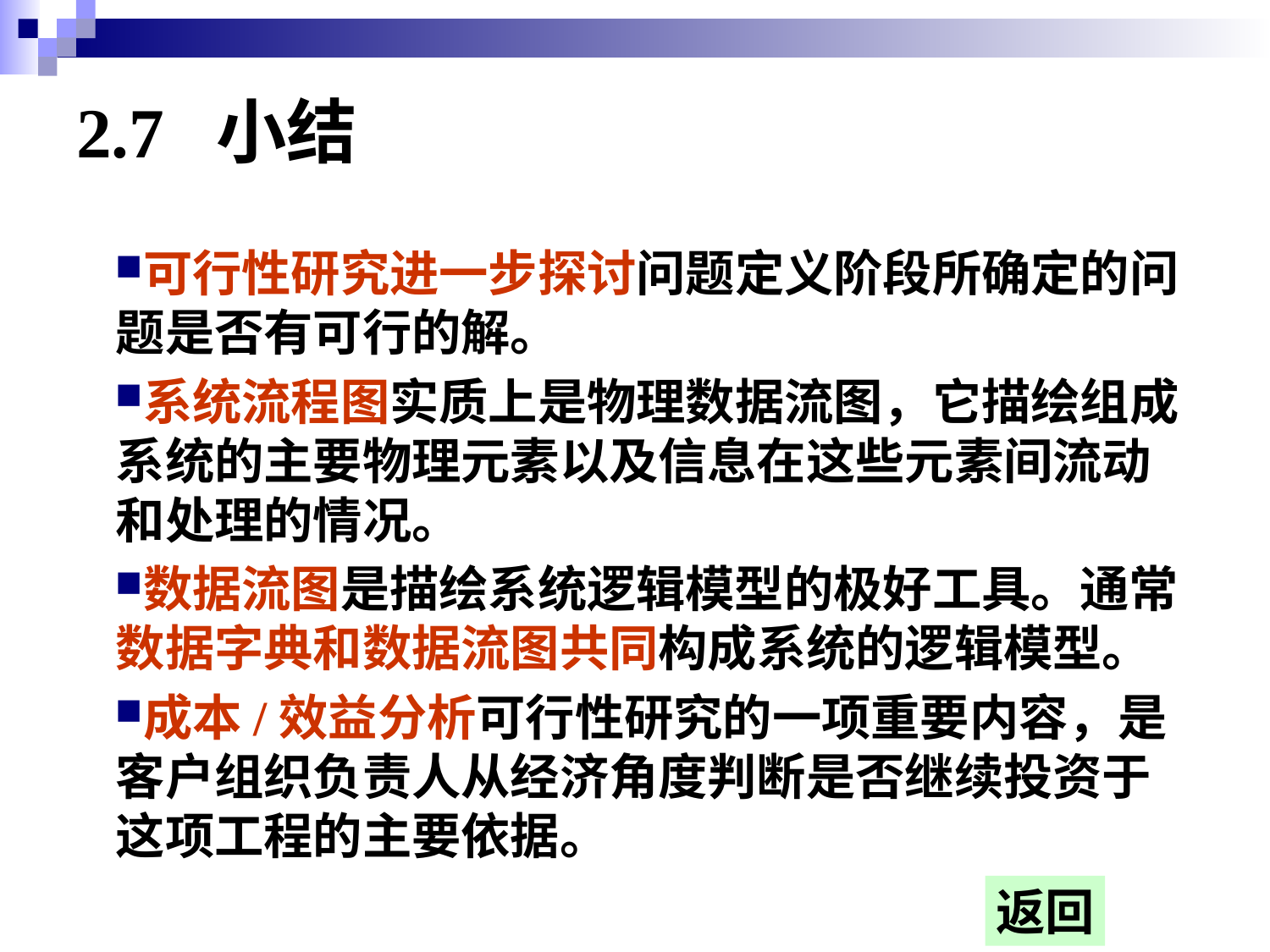

# 2.7  小结
可行性研究进一步探讨问题定义阶段所确定的问题是否有可行的解。
系统流程图实质上是物理数据流图，它描绘组成系统的主要物理元素以及信息在这些元素间流动和处理的情况。
数据流图是描绘系统逻辑模型的极好工具。通常数据字典和数据流图共同构成系统的逻辑模型。
成本/效益分析可行性研究的一项重要内容，是客户组织负责人从经济角度判断是否继续投资于这项工程的主要依据。
返回